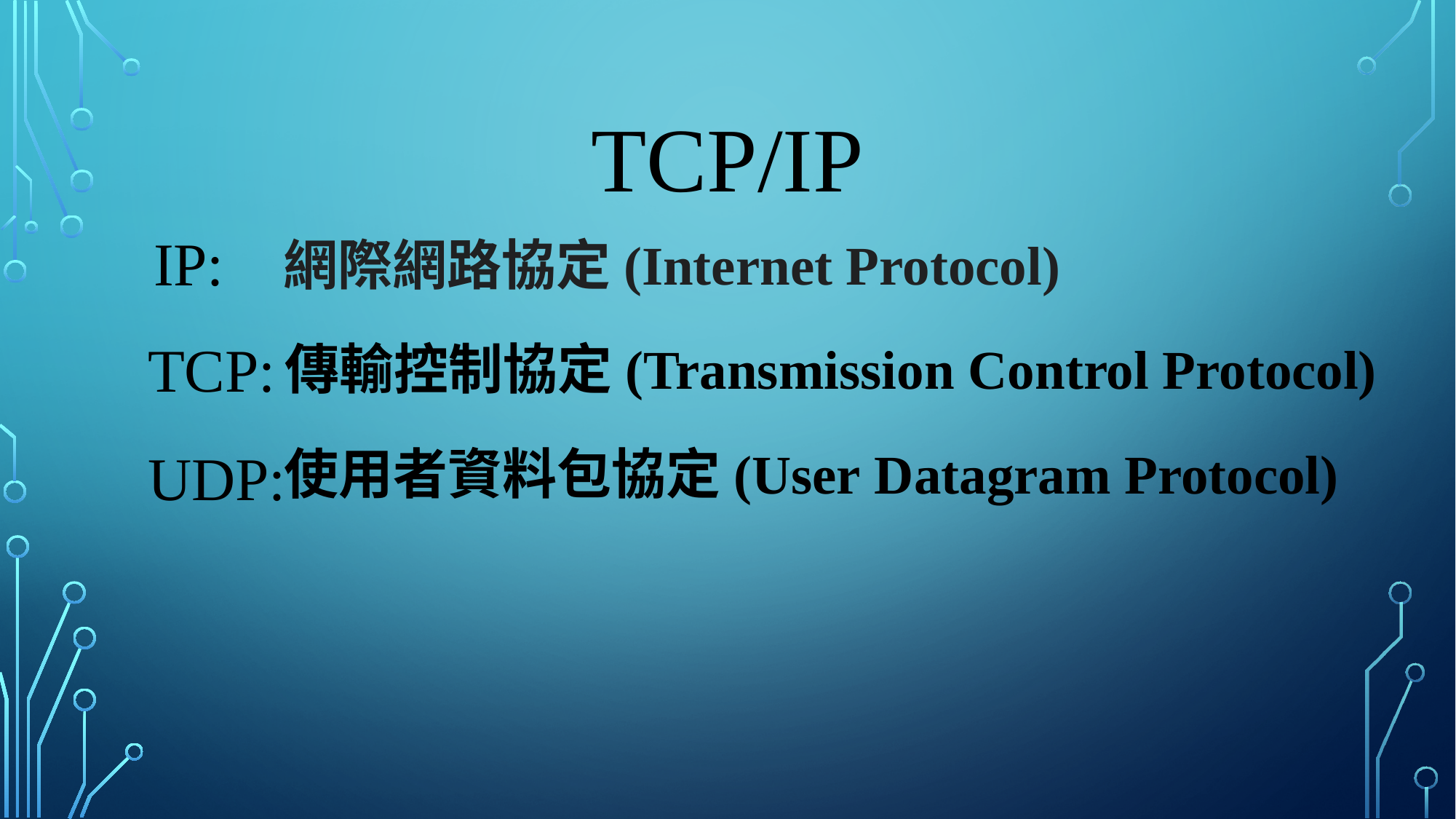

# TCP/IP
IP:
網際網路協定(Internet Protocol)
TCP:
傳輸控制協定(Transmission Control Protocol)
UDP:
使用者資料包協定(User Datagram Protocol)